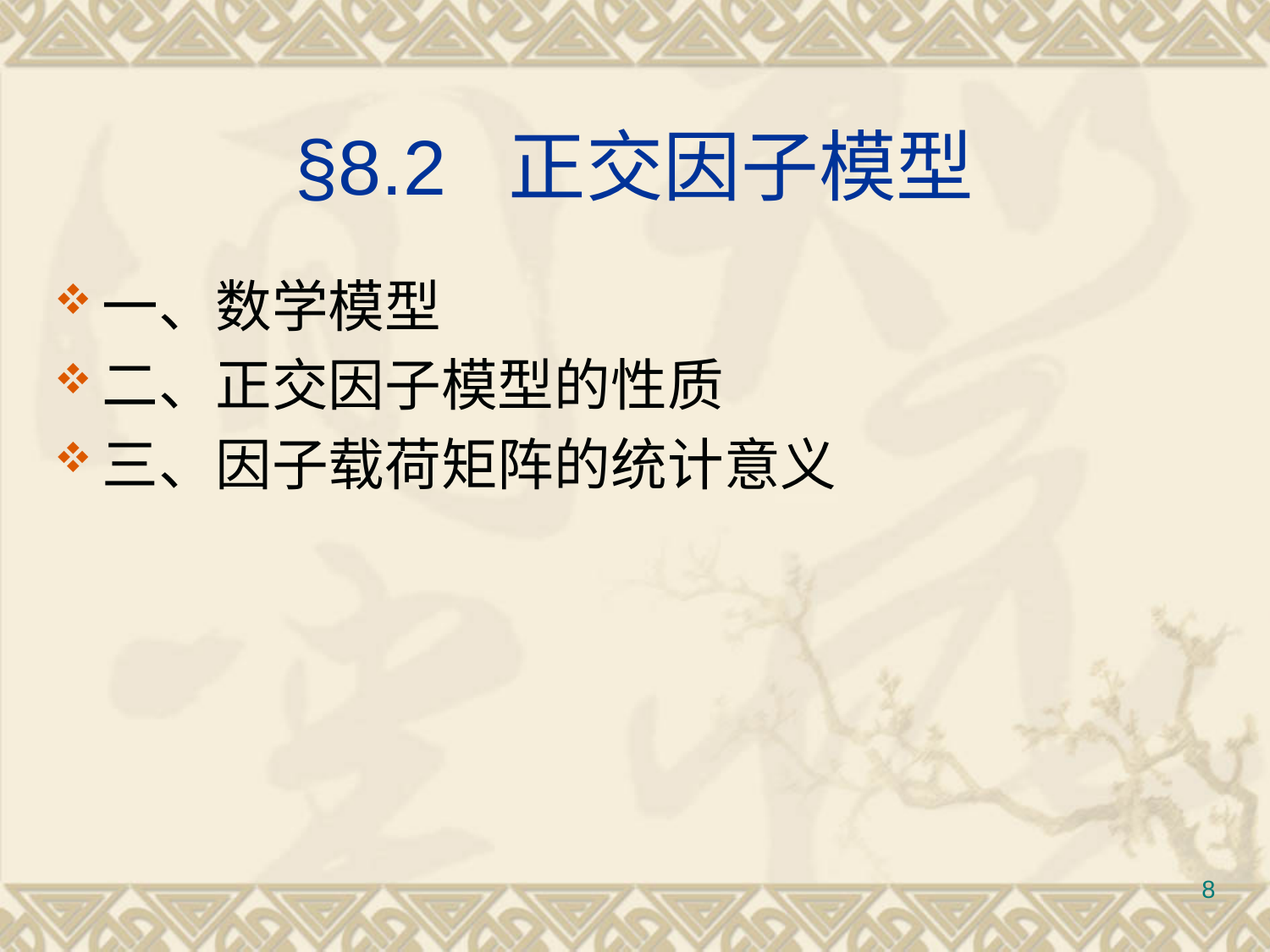

# §8.2  正交因子模型
一、数学模型
二、正交因子模型的性质
三、因子载荷矩阵的统计意义
8